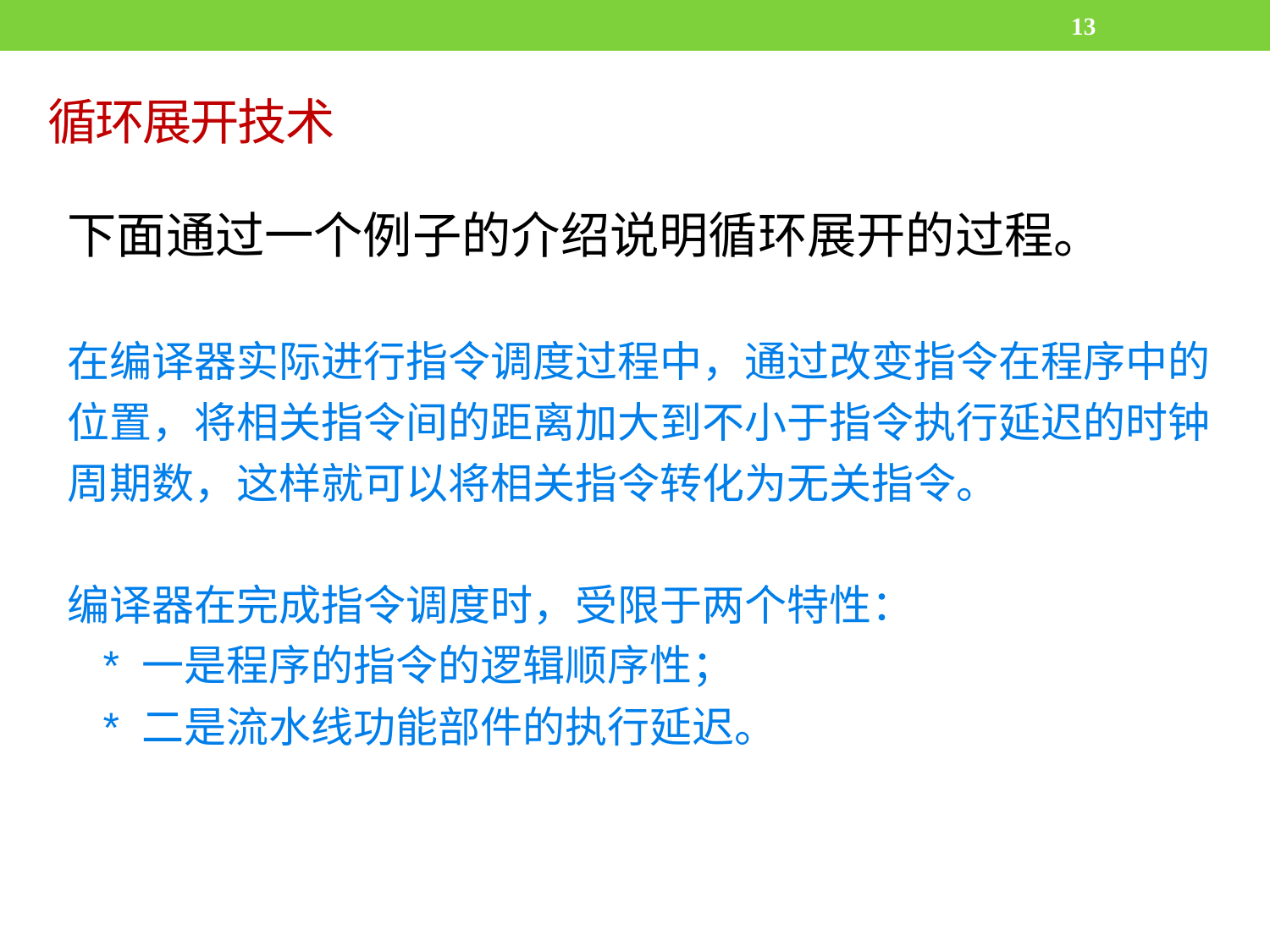

13
# 循环展开技术
下面通过一个例子的介绍说明循环展开的过程。

在编译器实际进行指令调度过程中，通过改变指令在程序中的位置，将相关指令间的距离加大到不小于指令执行延迟的时钟周期数，这样就可以将相关指令转化为无关指令。

编译器在完成指令调度时，受限于两个特性：
   * 一是程序的指令的逻辑顺序性；
   * 二是流水线功能部件的执行延迟。